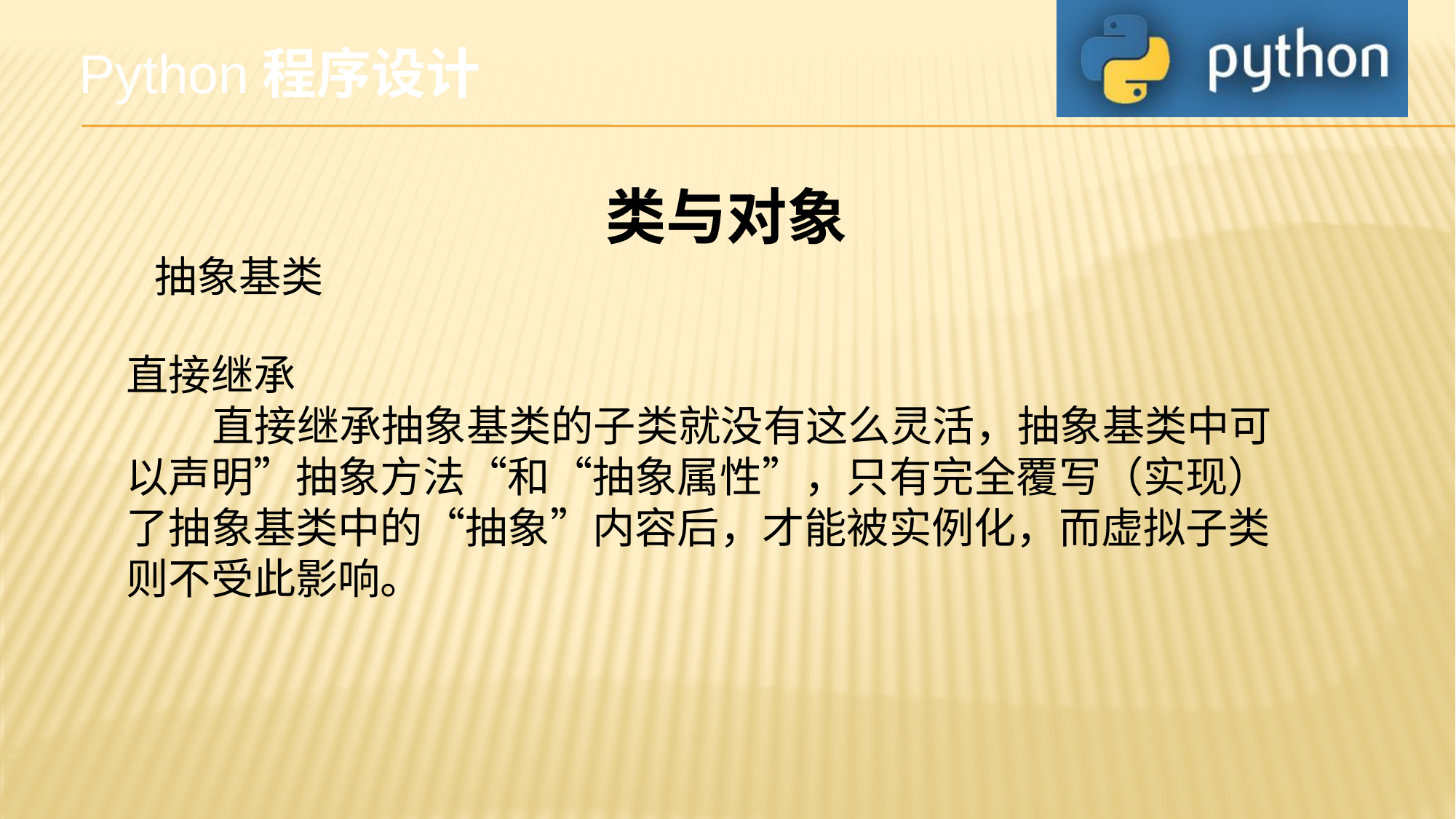

Python程序设计
类与对象
抽象基类
直接继承
        直接继承抽象基类的子类就没有这么灵活，抽象基类中可以声明”抽象方法“和“抽象属性”，只有完全覆写（实现）了抽象基类中的“抽象”内容后，才能被实例化，而虚拟子类则不受此影响。